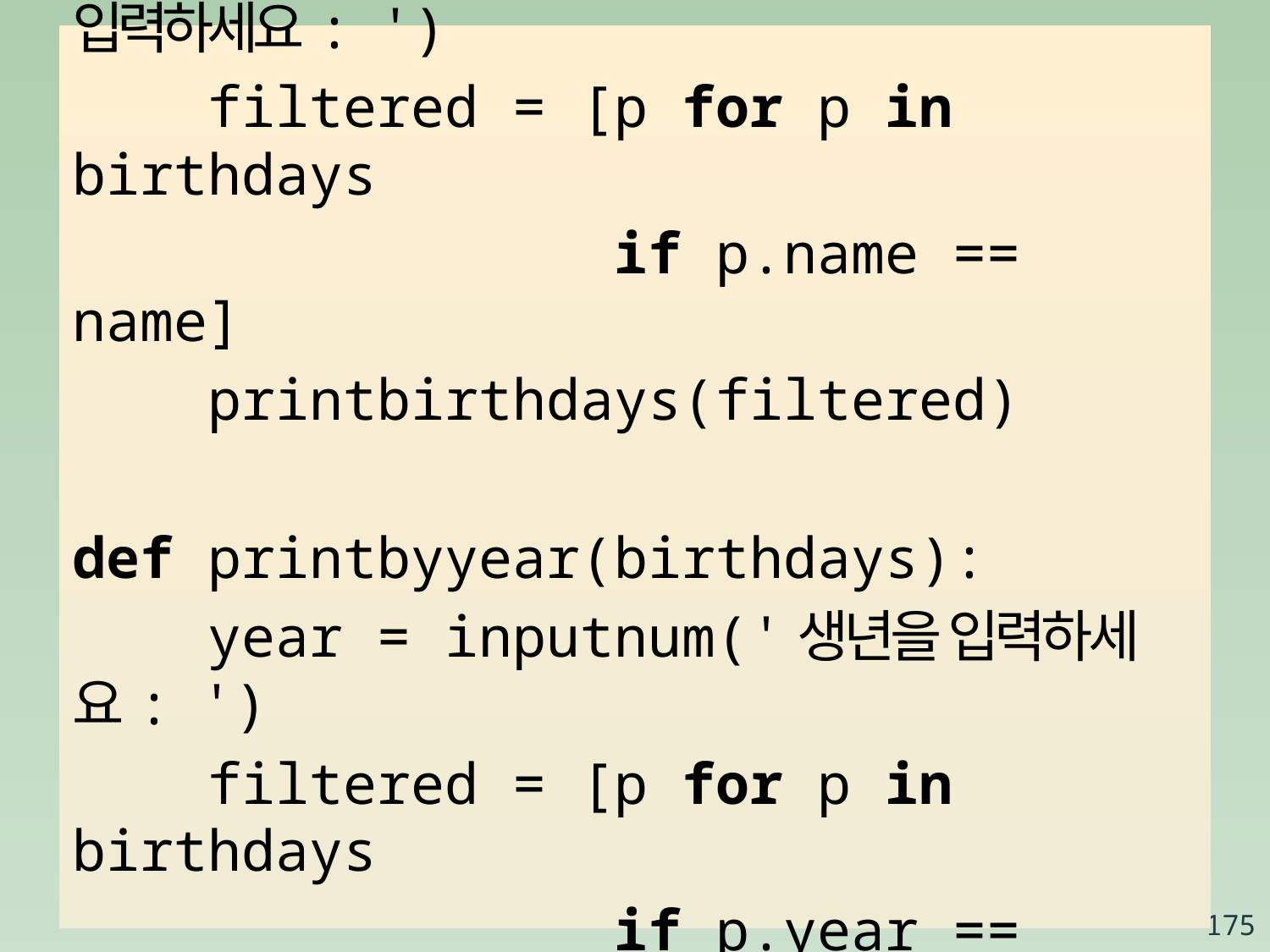

def printbyname(birthdays):
    name = raw_input('이름을 입력하세요: ')
    filtered = [p for p in birthdays
                if p.name == name]
    printbirthdays(filtered)

def printbyyear(birthdays):
    year = inputnum('생년을 입력하세요: ')
    filtered = [p for p in birthdays
                if p.year == year]
    printbirthdays(filtered)
175